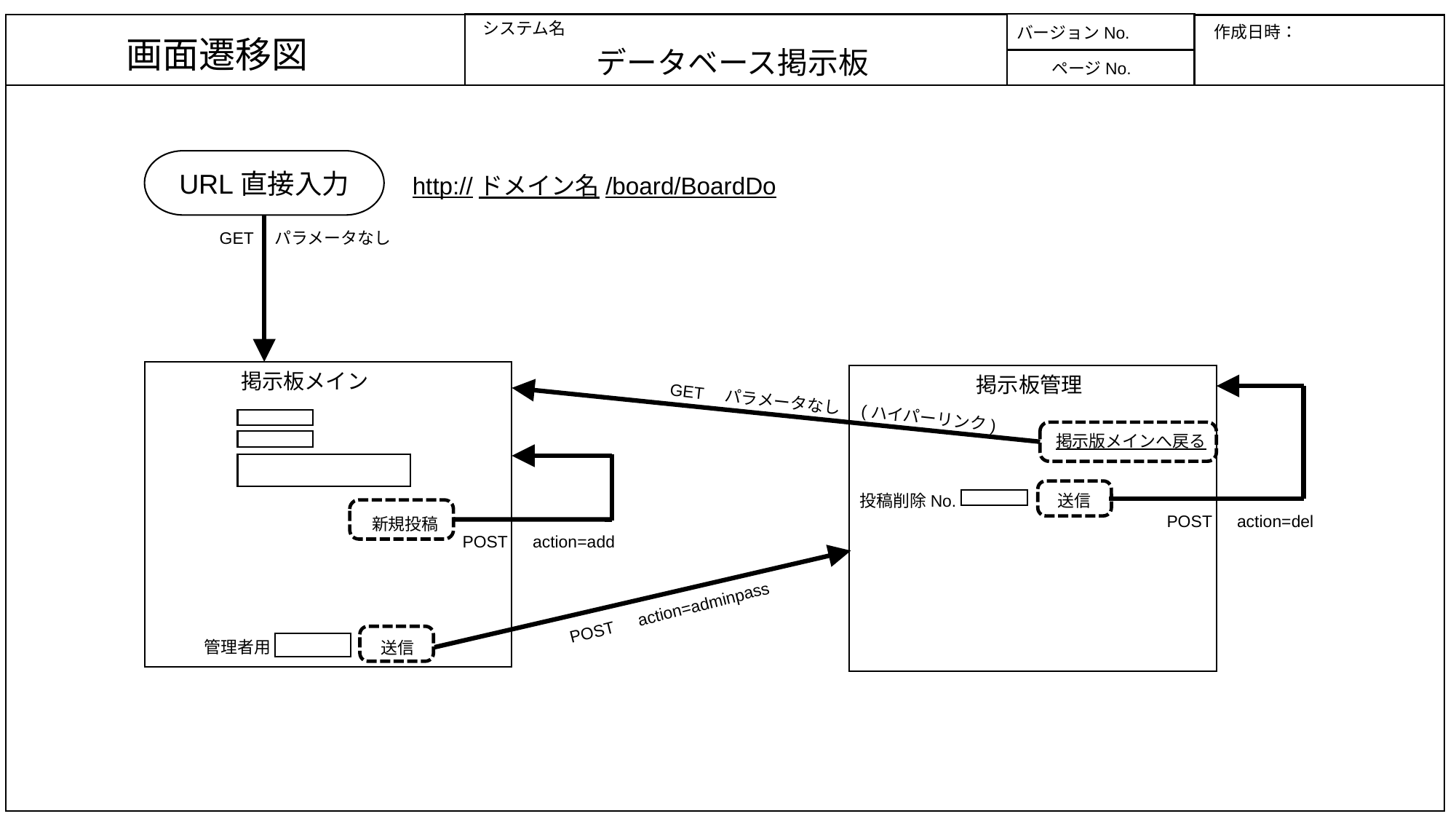

システム名

作成日時：
バージョンNo.
画面遷移図
データベース掲示板
ページNo.
URL直接入力
http://ドメイン名/board/BoardDo
GET　パラメータなし

掲示板メイン

掲示板管理
GET　パラメータなし　(ハイパーリンク)

掲示版メインへ戻る

投稿削除No.
送信

POST　action=del
新規投稿
POST　action=add
POST　action=adminpass

管理者用
送信